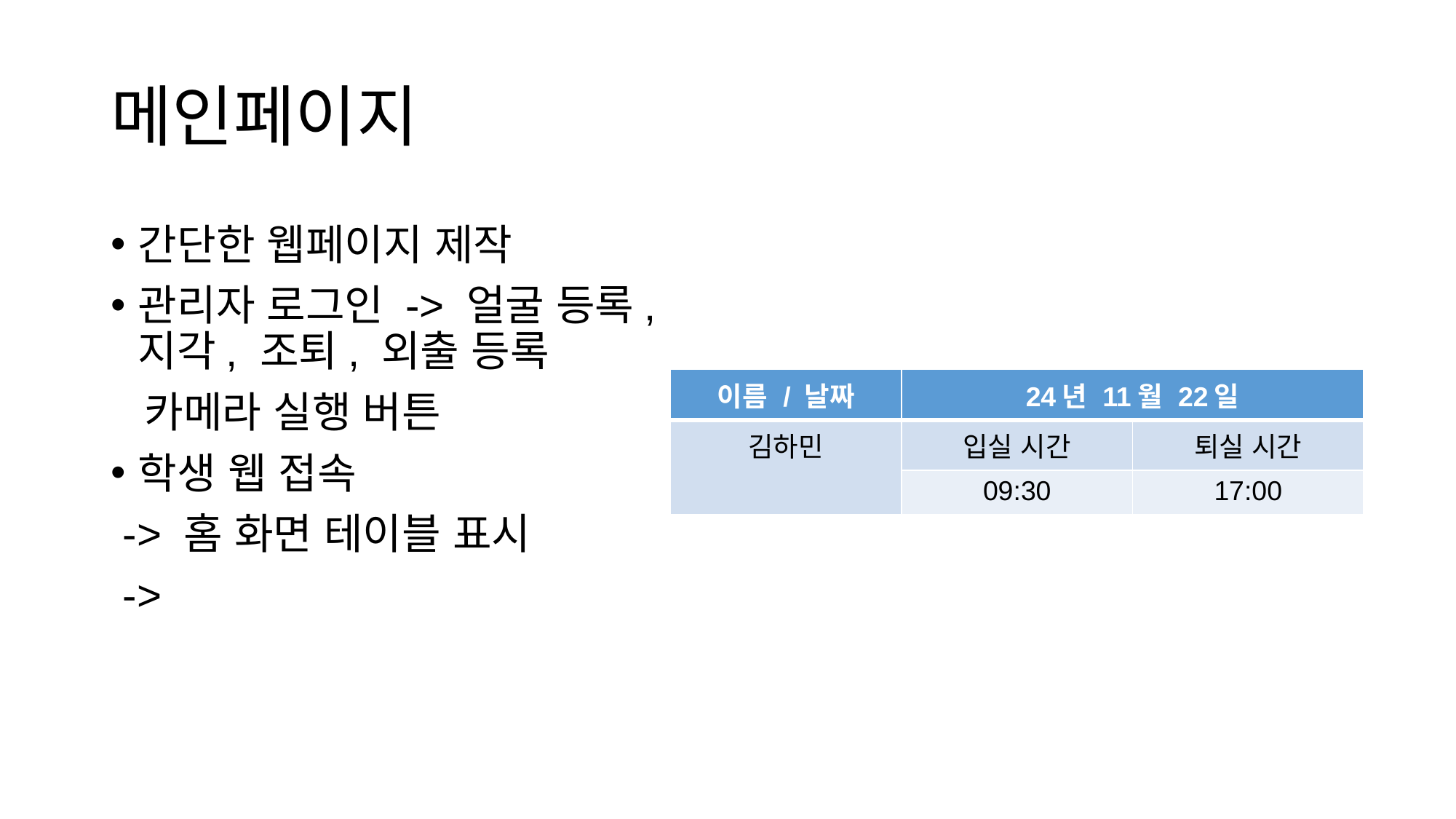

# 메인페이지
간단한 웹페이지 제작
관리자 로그인 -> 얼굴 등록, 지각, 조퇴, 외출 등록
  카메라 실행 버튼
학생 웹 접속
 -> 홈 화면 테이블 표시
 ->
| 이름 / 날짜 | 24년 11월 22일 |  |
| --- | --- | --- |
| 김하민 | 입실 시간 | 퇴실 시간 |
|  | 09:30 | 17:00 |